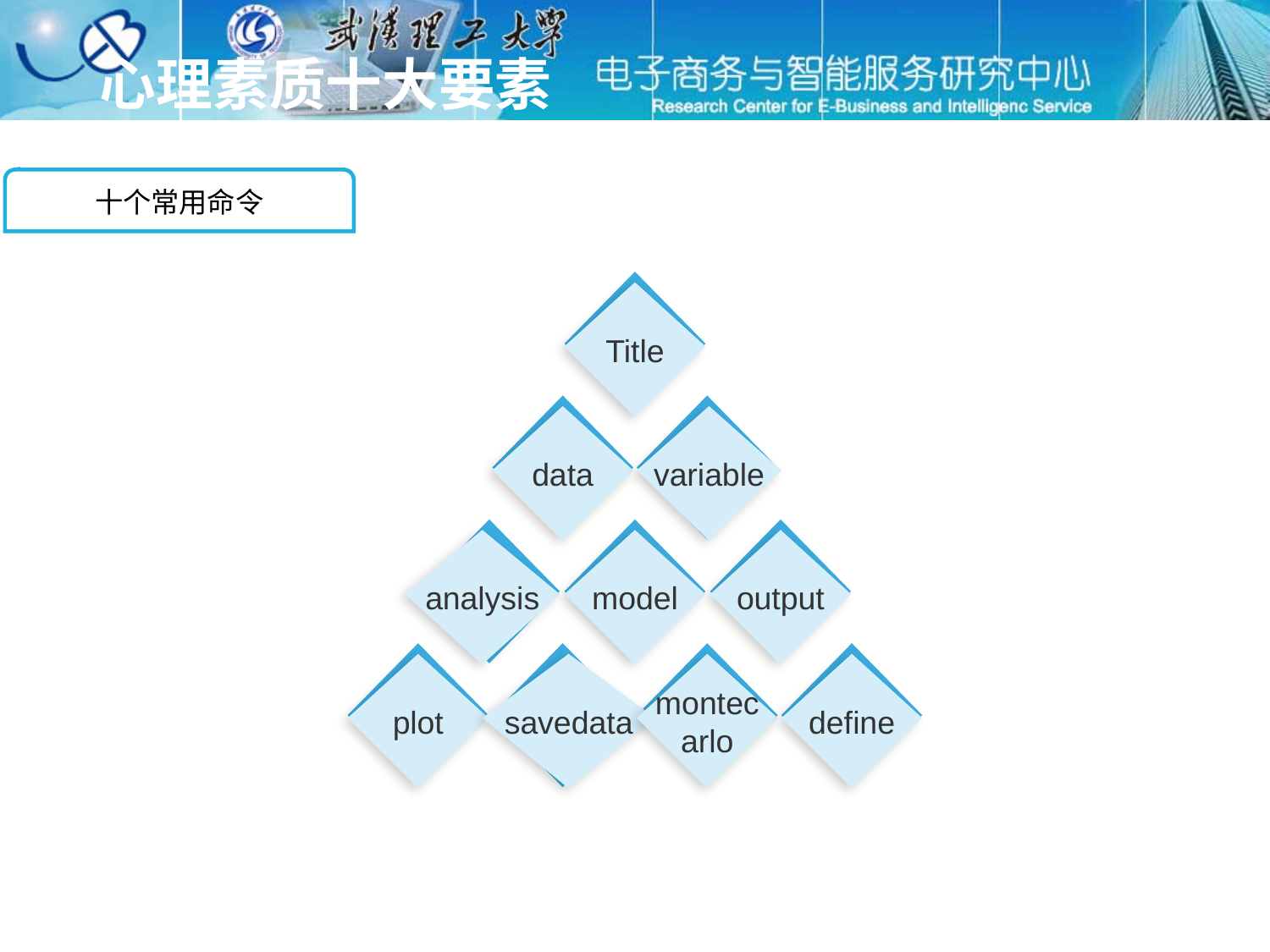

# 心理素质十大要素
十个常用命令

Title

data
variable

analysis
model
output

plot
savedata
montecarlo
define